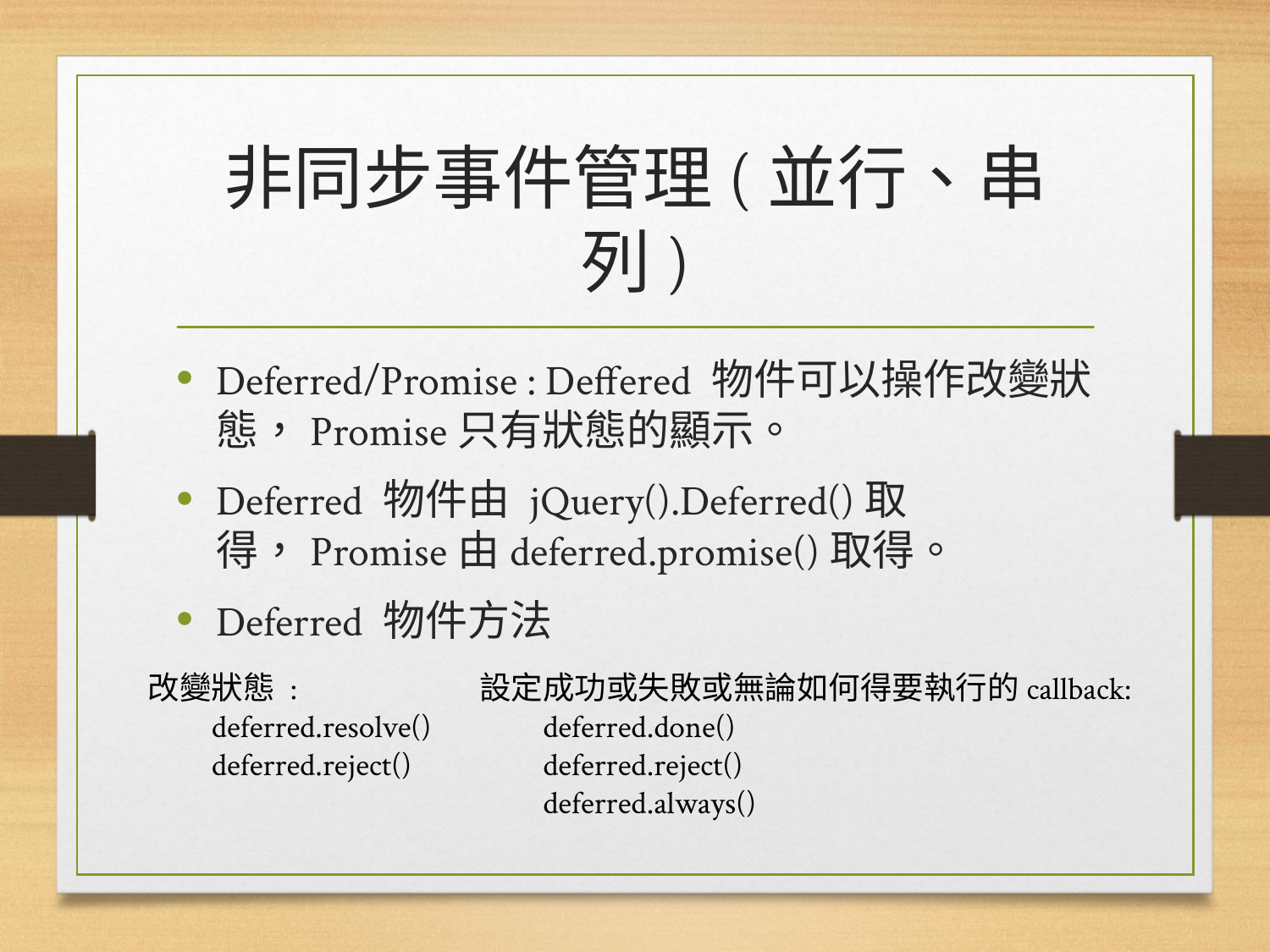

# 非同步事件管理(並行、串列)
Deferred/Promise : Deffered 物件可以操作改變狀態，Promise只有狀態的顯示。
Deferred 物件由 jQuery().Deferred()取得，Promise由deferred.promise()取得。
Deferred 物件方法
改變狀態 :
deferred.resolve()
deferred.reject()
設定成功或失敗或無論如何得要執行的callback:
deferred.done()
deferred.reject()
deferred.always()